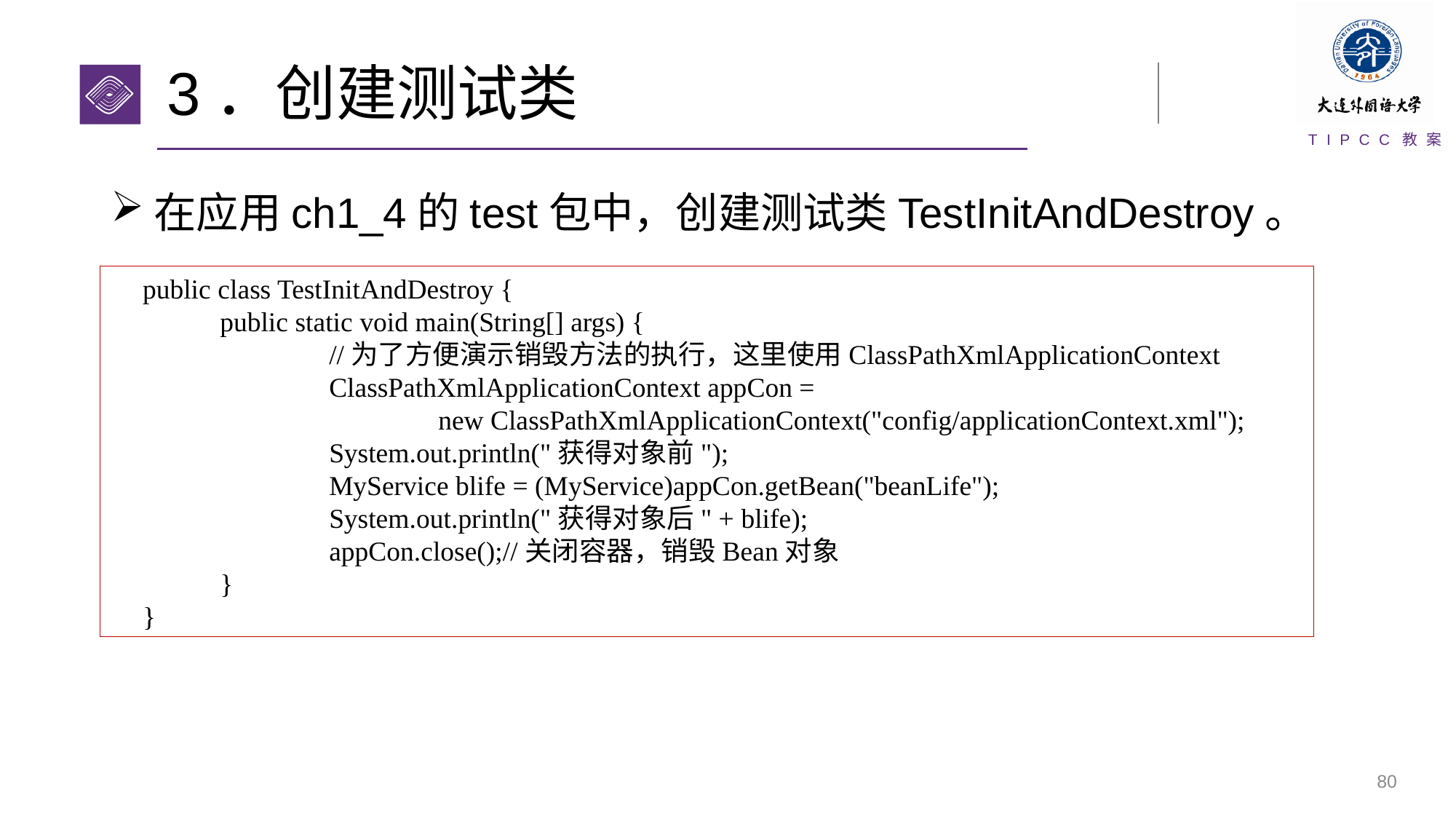

# 3．创建测试类
在应用ch1_4的test包中，创建测试类TestInitAndDestroy。
public class TestInitAndDestroy {
	public static void main(String[] args) {
		//为了方便演示销毁方法的执行，这里使用ClassPathXmlApplicationContext
		ClassPathXmlApplicationContext appCon =
		new ClassPathXmlApplicationContext("config/applicationContext.xml");
		System.out.println("获得对象前");
		MyService blife = (MyService)appCon.getBean("beanLife");
		System.out.println("获得对象后" + blife);
		appCon.close();//关闭容器，销毁Bean对象
	}
}
80